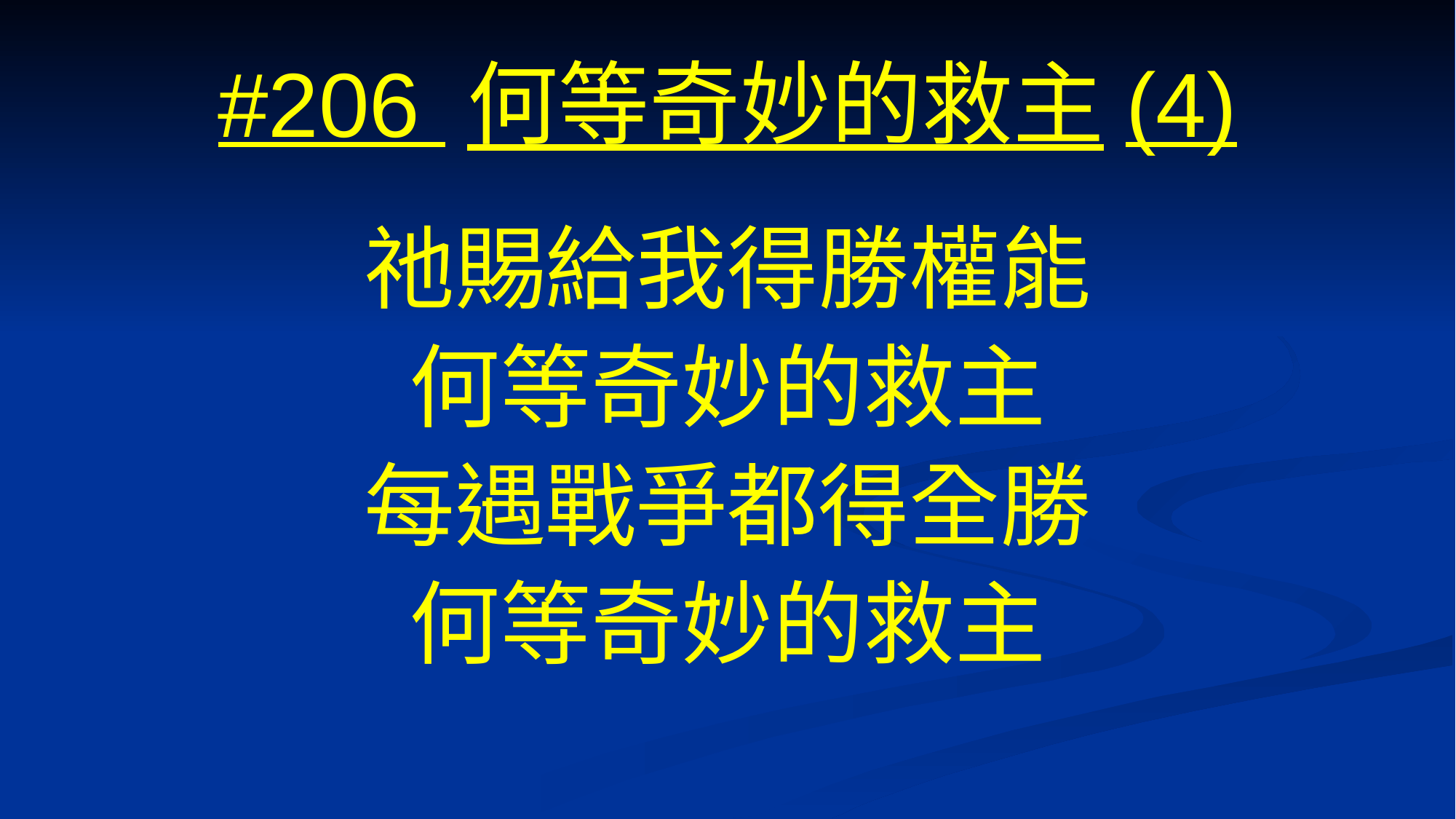

# #206 何等奇妙的救主(4)
祂賜給我得勝權能
何等奇妙的救主
每遇戰爭都得全勝
何等奇妙的救主